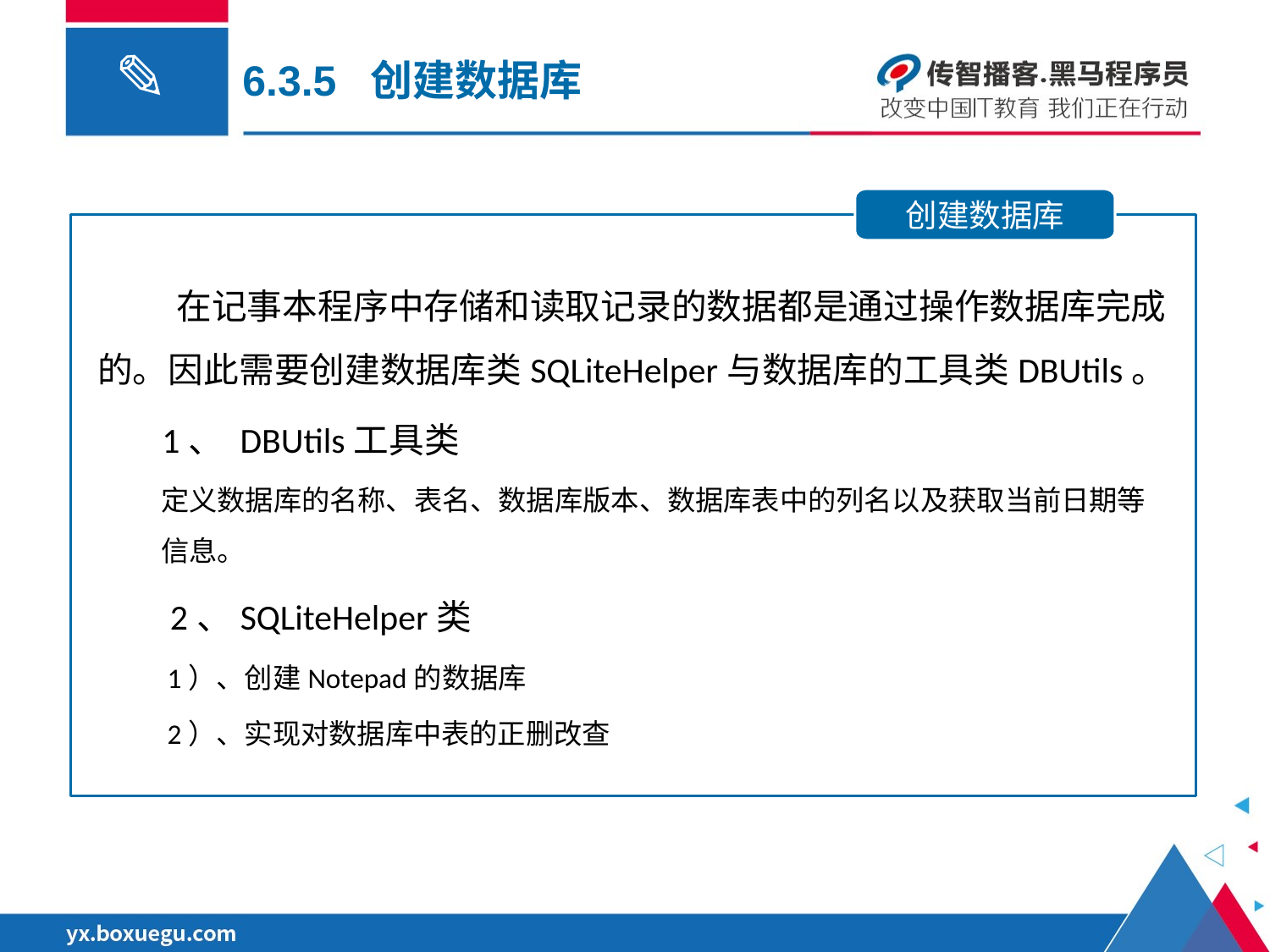

6.3.5  创建数据库
创建数据库

         在记事本程序中存储和读取记录的数据都是通过操作数据库完成的。因此需要创建数据库类SQLiteHelper与数据库的工具类DBUtils。
        1、 DBUtils工具类
定义数据库的名称、表名、数据库版本、数据库表中的列名以及获取当前日期等信息。
         2、SQLiteHelper类
 1）、创建Notepad的数据库
 2）、实现对数据库中表的正删改查